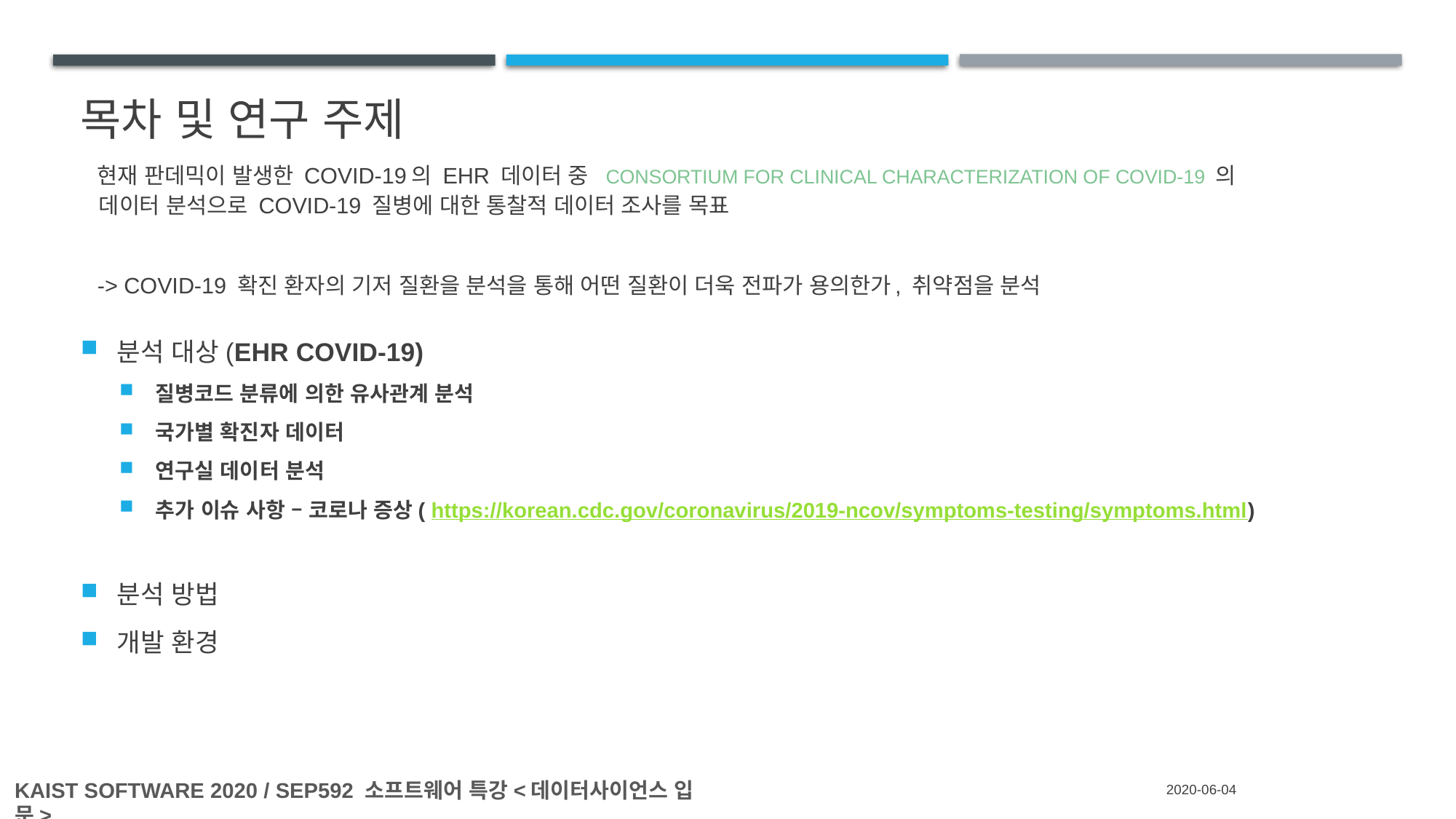

# 목차 및 연구 주제 현재 판데믹이 발생한 COVID-19의 EHR 데이터 중  Consortium for Clinical Characterization of COVID-19 의 데이터 분석으로 COVID-19 질병에 대한 통찰적 데이터 조사를 목표 -> COVID-19 확진 환자의 기저 질환을 분석을 통해 어떤 질환이 더욱 전파가 용의한가, 취약점을 분석

분석 대상(EHR COVID-19)
질병코드 분류에 의한 유사관계 분석
국가별 확진자 데이터
연구실 데이터 분석
추가 이슈 사항 – 코로나 증상( https://korean.cdc.gov/coronavirus/2019-ncov/symptoms-testing/symptoms.html)

분석 방법
개발 환경

2020-06-04